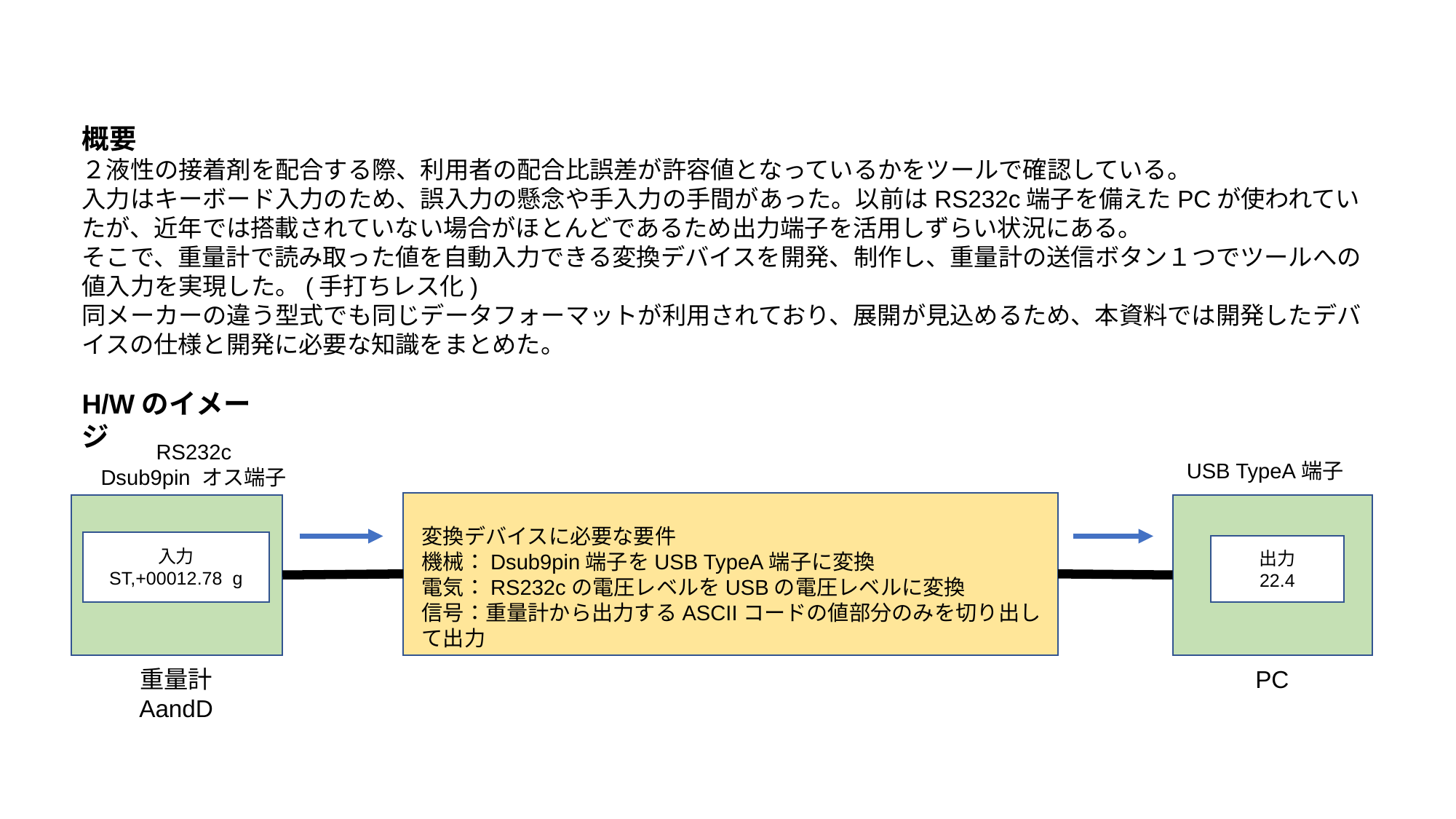

概要
２液性の接着剤を配合する際、利用者の配合比誤差が許容値となっているかをツールで確認している。
入力はキーボード入力のため、誤入力の懸念や手入力の手間があった。以前はRS232c端子を備えたPCが使われていたが、近年では搭載されていない場合がほとんどであるため出力端子を活用しずらい状況にある。
そこで、重量計で読み取った値を自動入力できる変換デバイスを開発、制作し、重量計の送信ボタン１つでツールへの値入力を実現した。(手打ちレス化)
同メーカーの違う型式でも同じデータフォーマットが利用されており、展開が見込めるため、本資料では開発したデバイスの仕様と開発に必要な知識をまとめた。
H/Wのイメージ
RS232c
Dsub9pin オス端子
USB TypeA端子

変換デバイスに必要な要件
機械：Dsub9pin端子をUSB TypeA端子に変換
電気：RS232cの電圧レベルをUSBの電圧レベルに変換
信号：重量計から出力するASCIIコードの値部分のみを切り出して出力
入力
ST,+00012.78  g
出力
22.4
PC
重量計
AandD